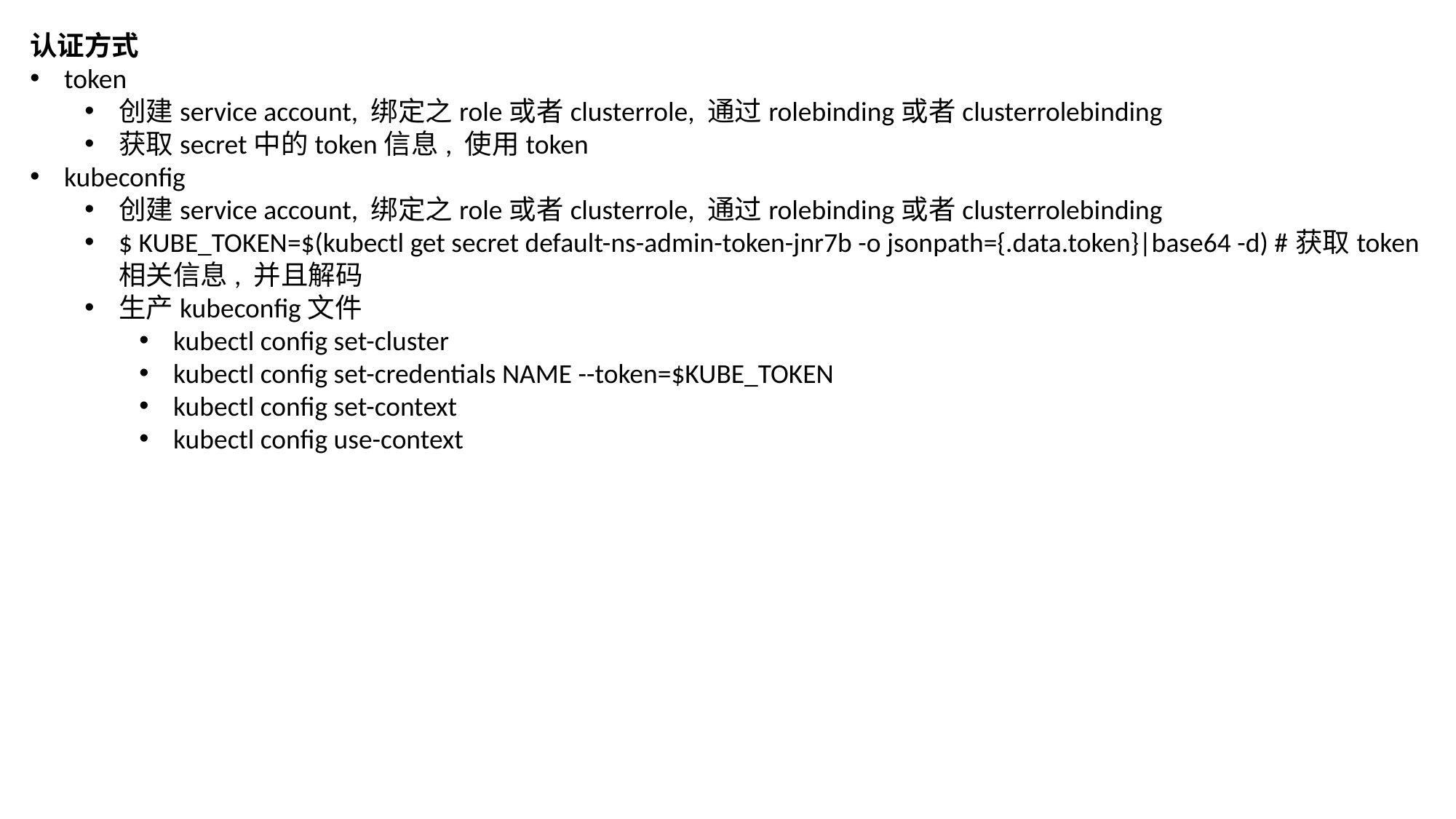

认证方式
token
创建service account, 绑定之role或者clusterrole, 通过rolebinding或者clusterrolebinding
获取secret中的token信息, 使用token
kubeconfig
创建service account, 绑定之role或者clusterrole, 通过rolebinding或者clusterrolebinding
$ KUBE_TOKEN=$(kubectl get secret default-ns-admin-token-jnr7b -o jsonpath={.data.token}|base64 -d) #获取token相关信息, 并且解码
生产kubeconfig文件
kubectl config set-cluster
kubectl config set-credentials NAME --token=$KUBE_TOKEN
kubectl config set-context
kubectl config use-context